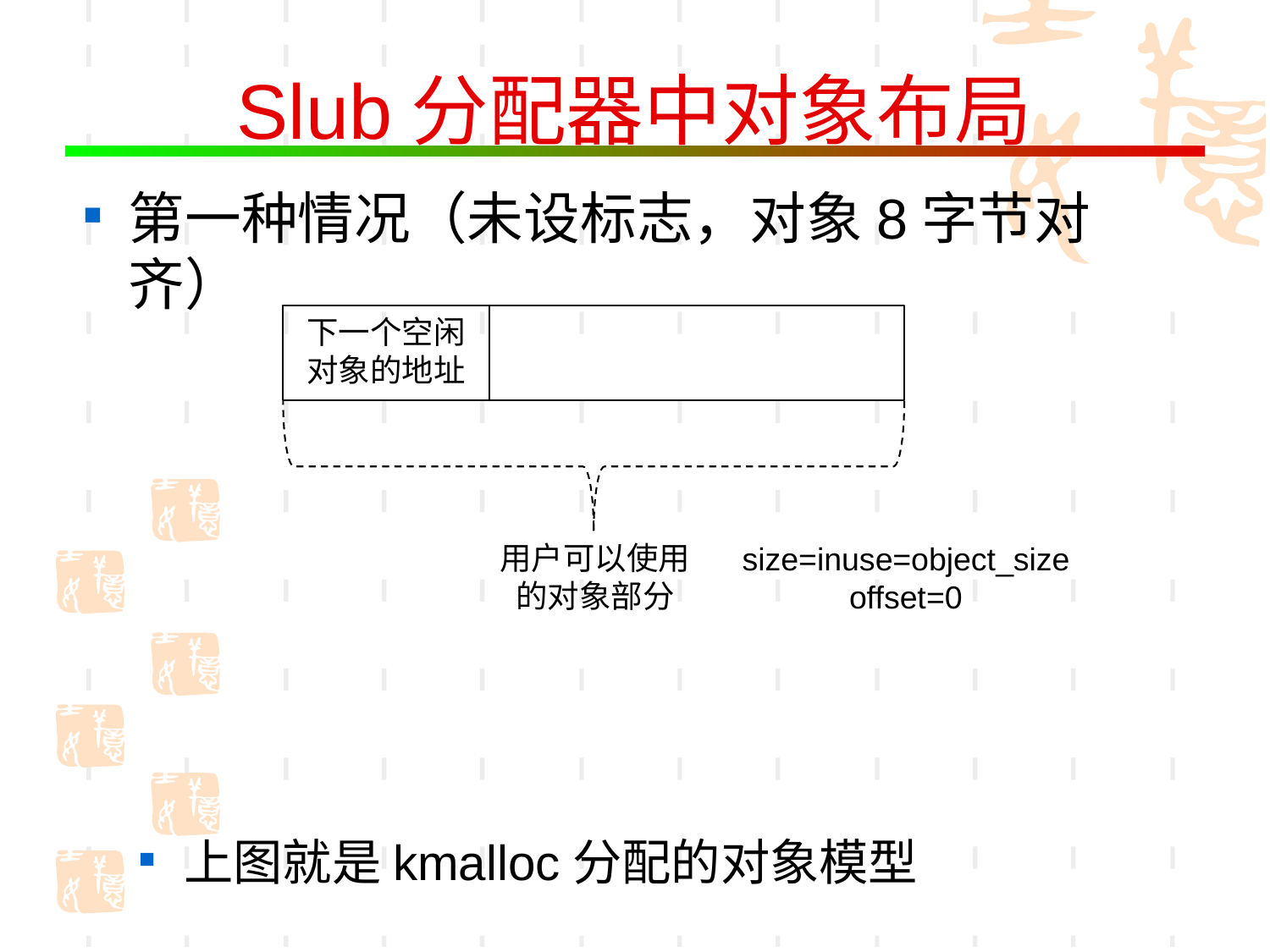

# Slub分配器中对象布局
第一种情况（未设标志，对象8字节对齐）

上图就是kmalloc分配的对象模型

下一个空闲对象的地址

用户可以使用的对象部分
size=inuse=object_size
offset=0